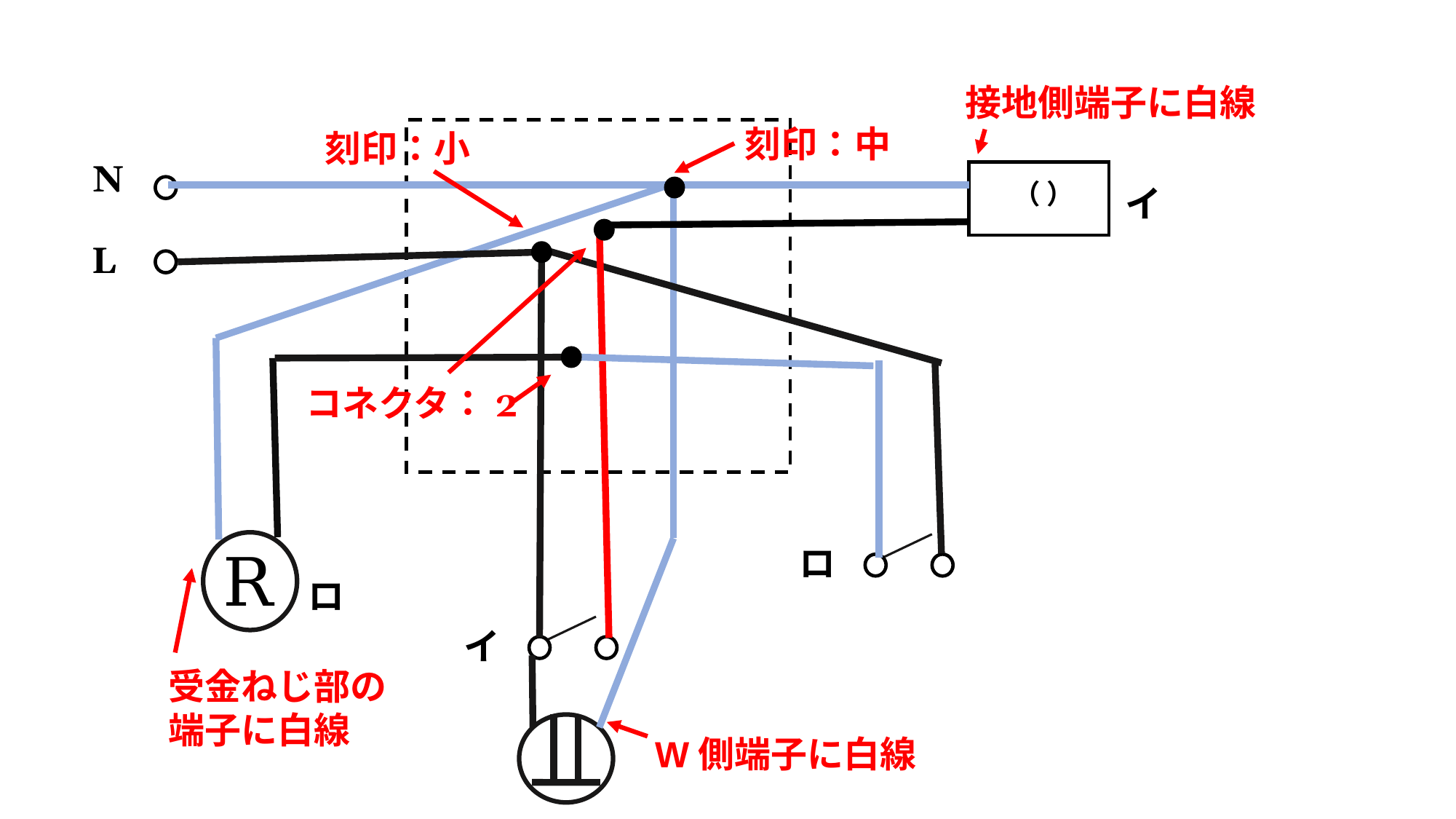

接地側端子に白線
刻印：中

刻印：小
（）
N
（ ）
 イ

L

コネクタ：2

R
ロ

ロ
イ

受金ねじ部の
端子に白線

W側端子に白線